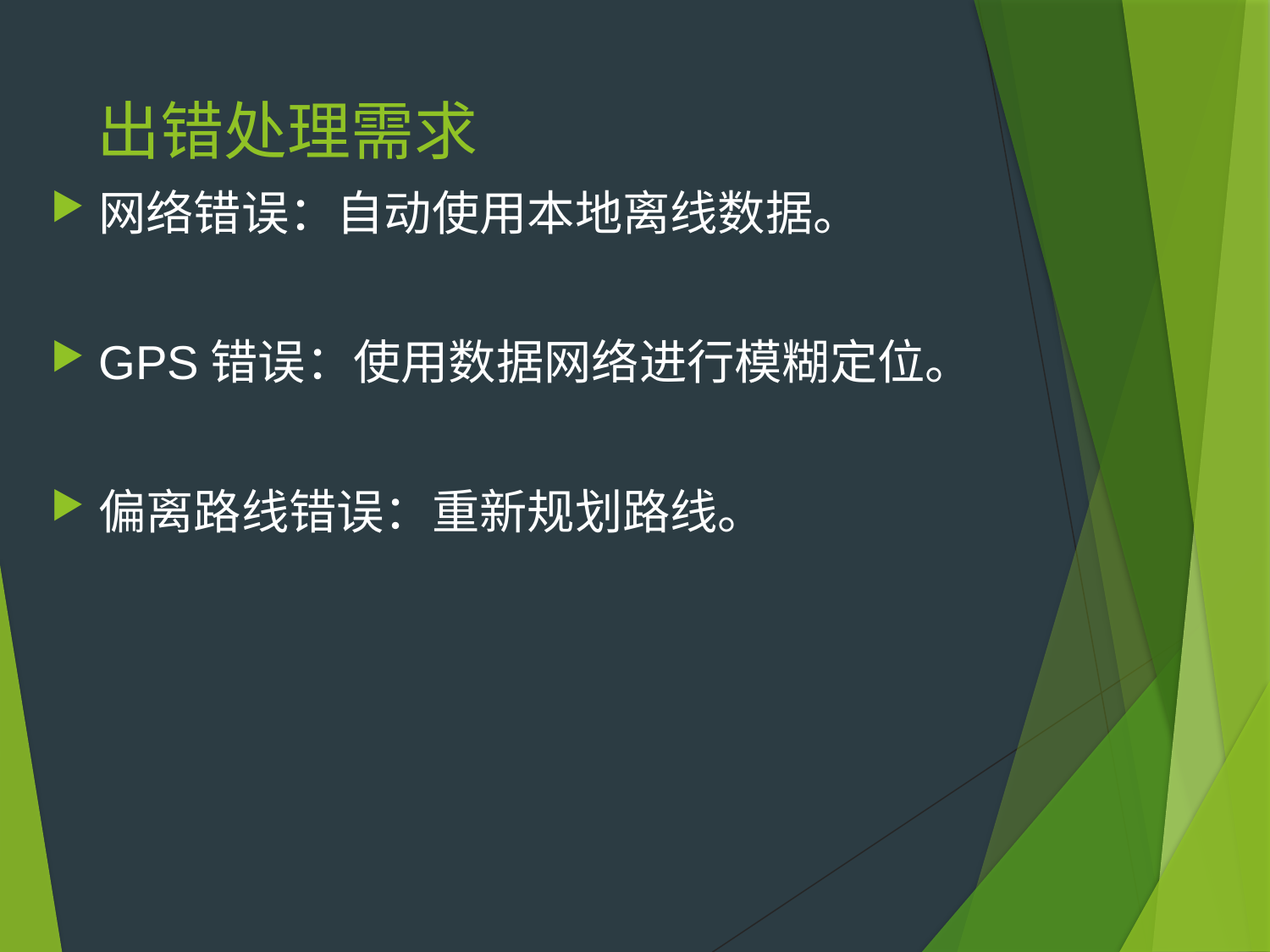

# 出错处理需求
网络错误：自动使用本地离线数据。

GPS错误：使用数据网络进行模糊定位。

偏离路线错误：重新规划路线。